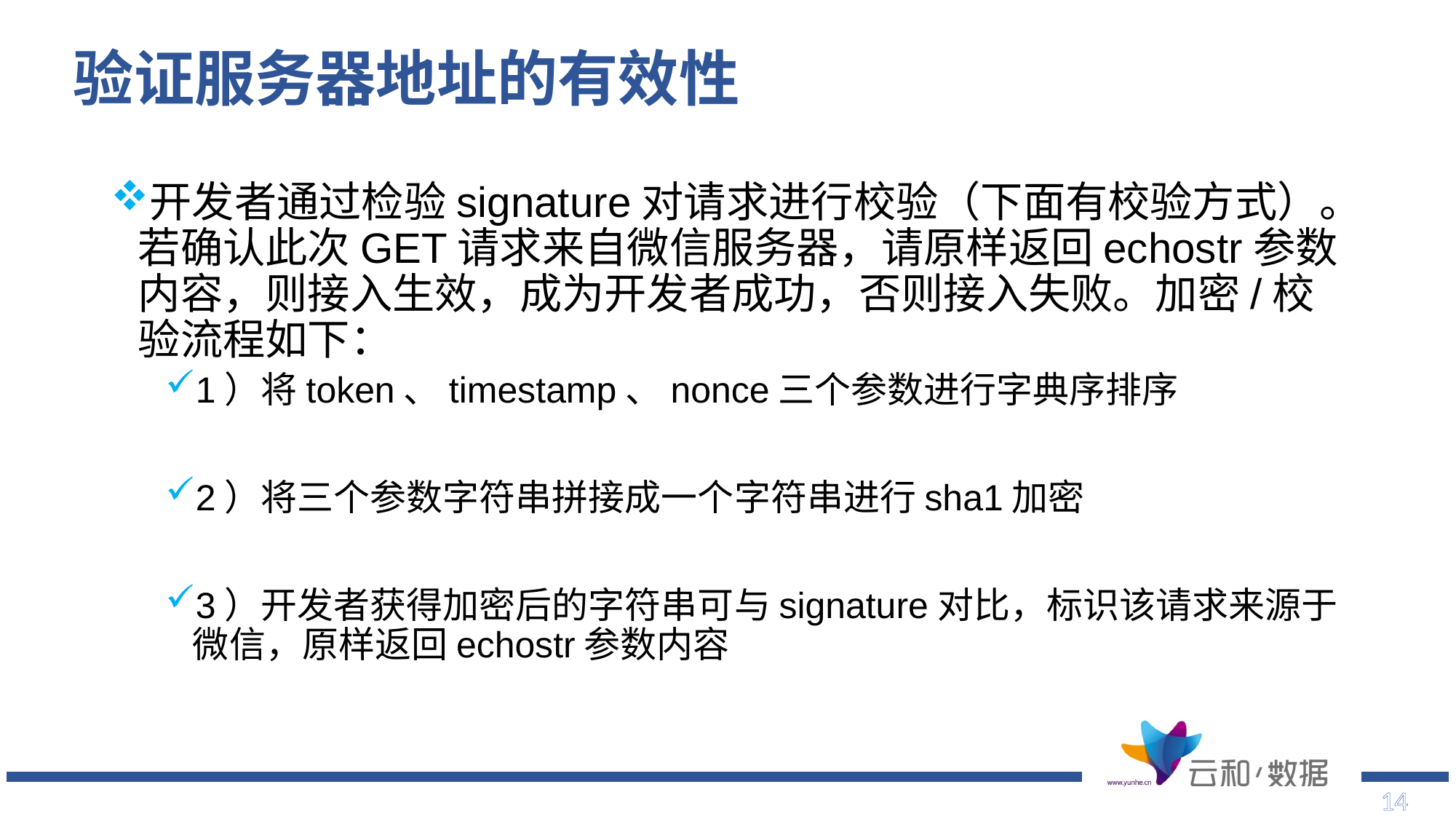

# 验证服务器地址的有效性
开发者通过检验signature对请求进行校验（下面有校验方式）。若确认此次GET请求来自微信服务器，请原样返回echostr参数内容，则接入生效，成为开发者成功，否则接入失败。加密/校验流程如下：
1）将token、timestamp、nonce三个参数进行字典序排序

2）将三个参数字符串拼接成一个字符串进行sha1加密

3）开发者获得加密后的字符串可与signature对比，标识该请求来源于微信，原样返回echostr参数内容